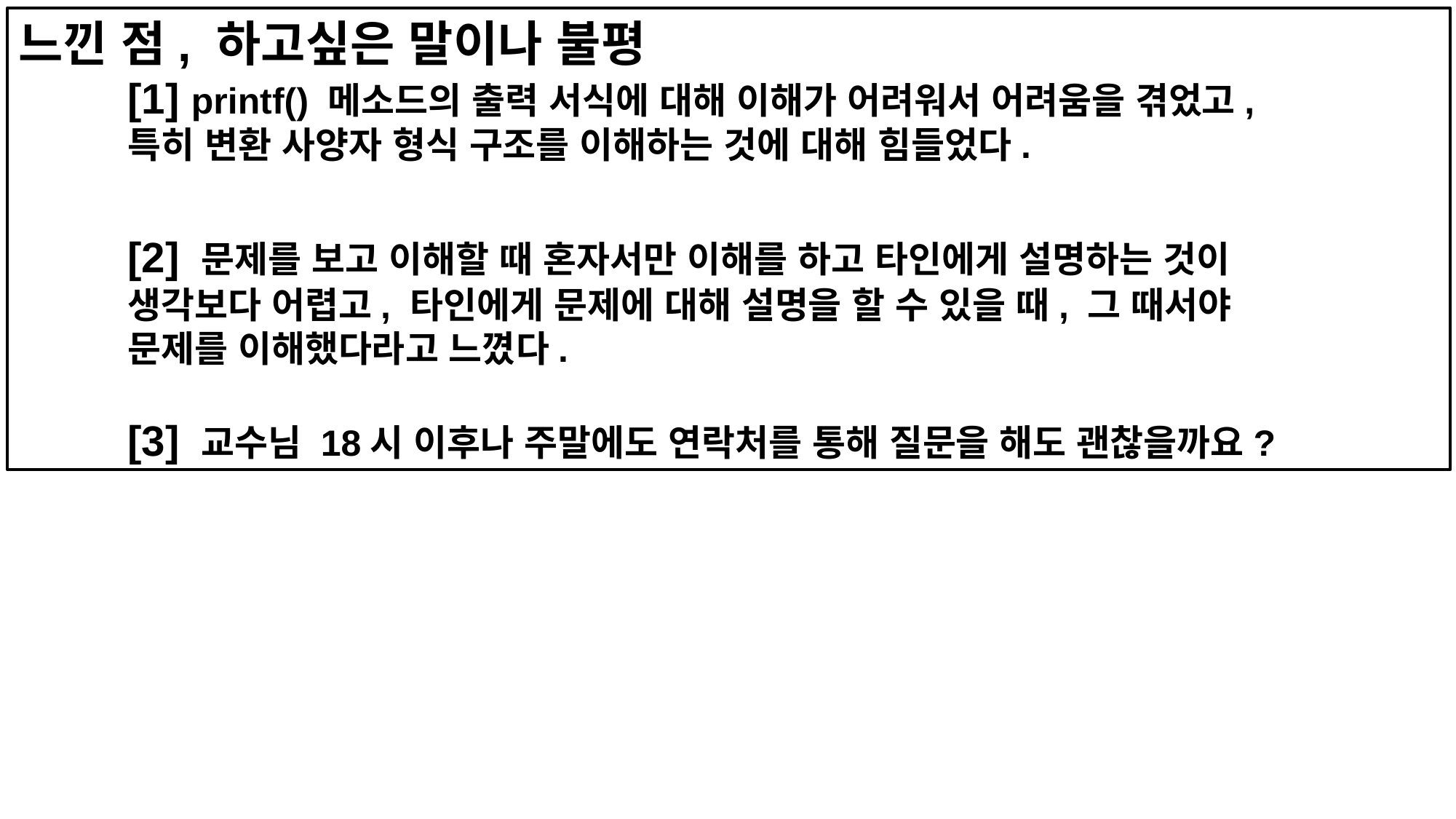

느낀 점, 하고싶은 말이나 불평
	[1] printf() 메소드의 출력 서식에 대해 이해가 어려워서 어려움을 겪었고,
	특히 변환 사양자 형식 구조를 이해하는 것에 대해 힘들었다.

	[2] 문제를 보고 이해할 때 혼자서만 이해를 하고 타인에게 설명하는 것이
	생각보다 어렵고, 타인에게 문제에 대해 설명을 할 수 있을 때, 그 때서야
	문제를 이해했다라고 느꼈다.

	[3] 교수님 18시 이후나 주말에도 연락처를 통해 질문을 해도 괜찮을까요?